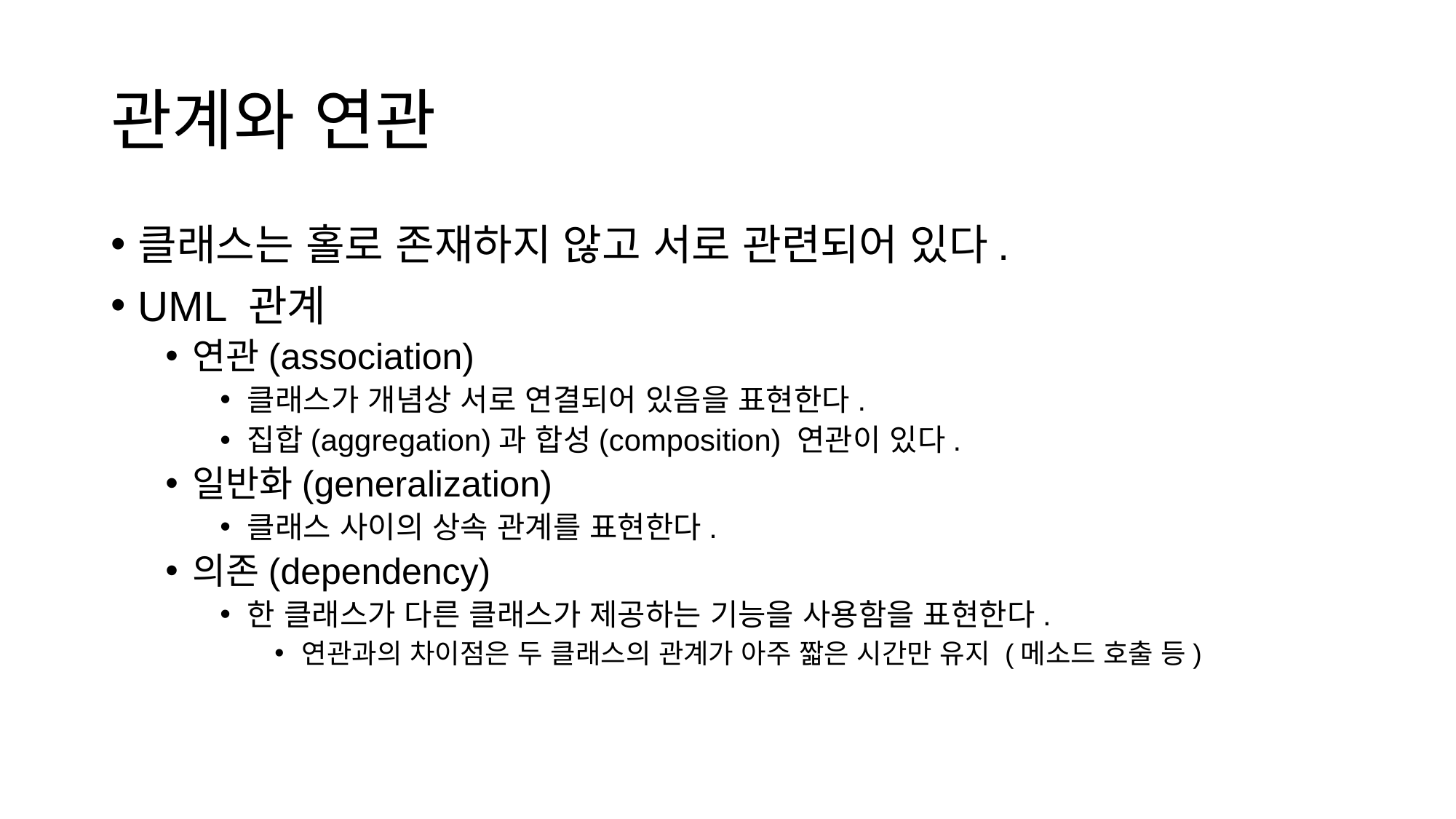

# 관계와 연관
클래스는 홀로 존재하지 않고 서로 관련되어 있다.
UML 관계
연관(association)
클래스가 개념상 서로 연결되어 있음을 표현한다.
집합(aggregation)과 합성(composition) 연관이 있다.
일반화(generalization)
클래스 사이의 상속 관계를 표현한다.
의존(dependency)
한 클래스가 다른 클래스가 제공하는 기능을 사용함을 표현한다.
연관과의 차이점은 두 클래스의 관계가 아주 짧은 시간만 유지 (메소드 호출 등)